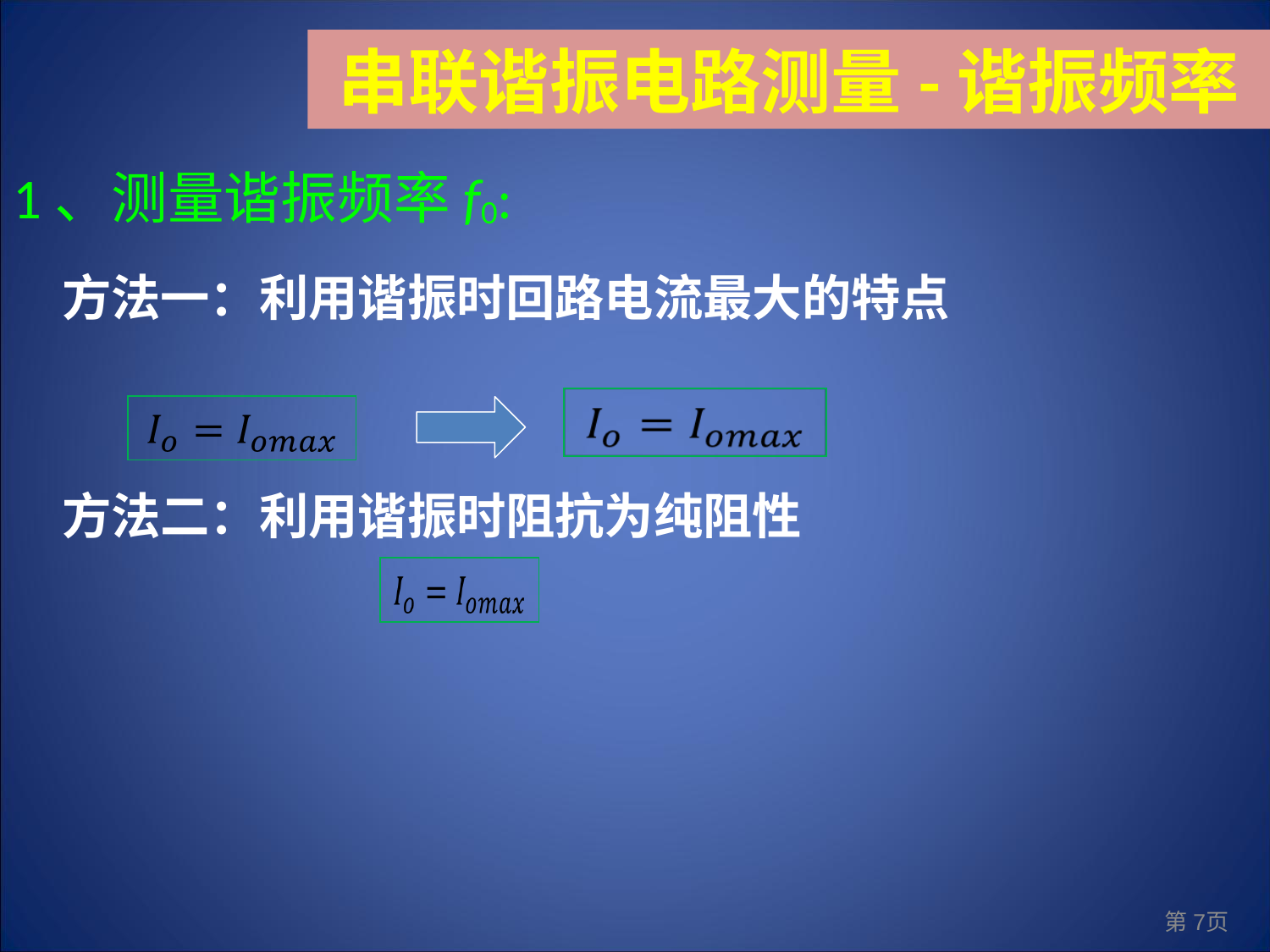

串联谐振电路测量-谐振频率
1、测量谐振频率f0:

方法一：利用谐振时回路电流最大的特点

方法二：利用谐振时阻抗为纯阻性